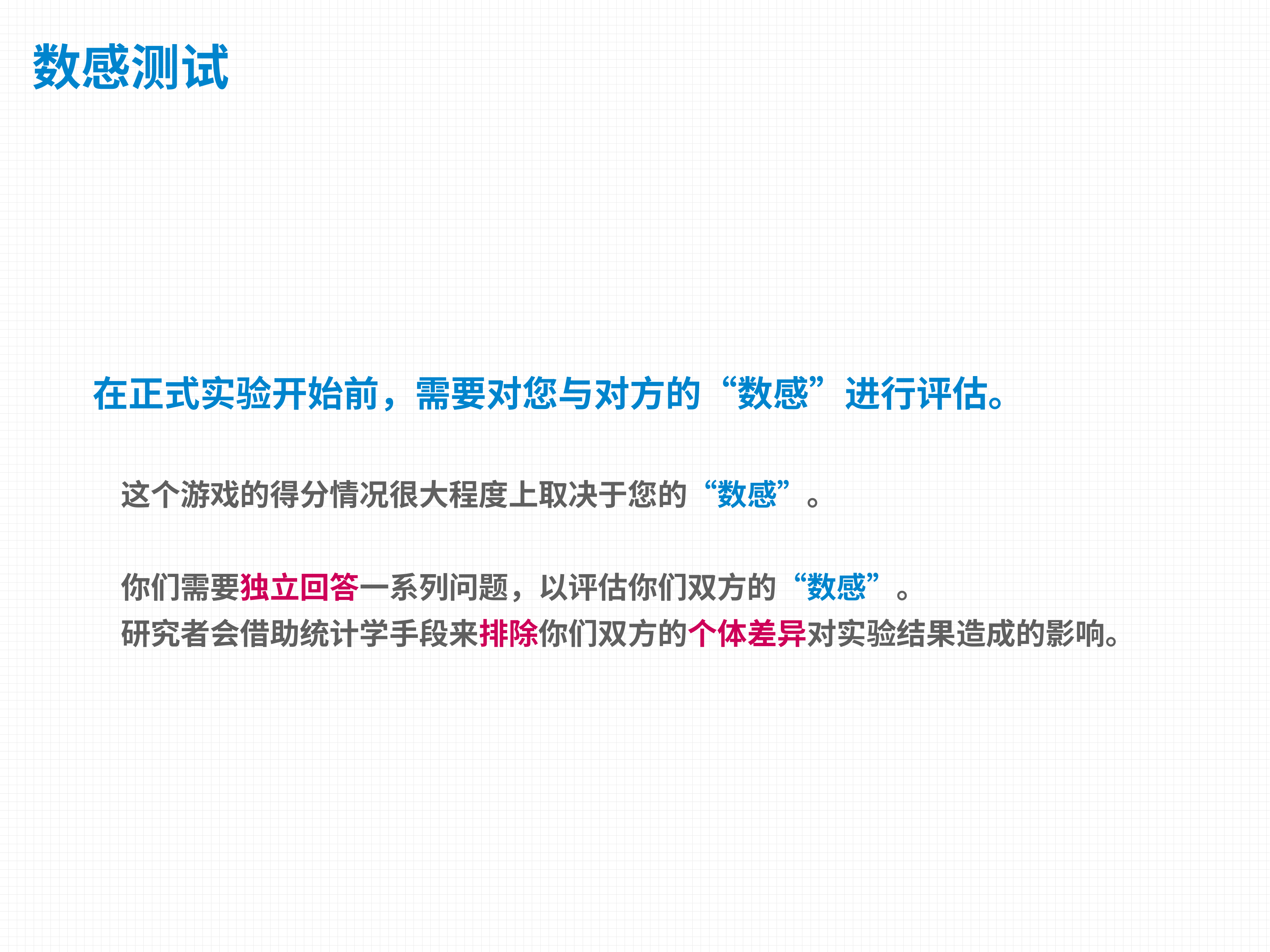

# 数感测试
在正式实验开始前，需要对您与对方的“数感”进行评估。

这个游戏的得分情况很大程度上取决于您的“数感”。

你们需要独立回答一系列问题，以评估你们双方的“数感”。
研究者会借助统计学手段来排除你们双方的个体差异对实验结果造成的影响。